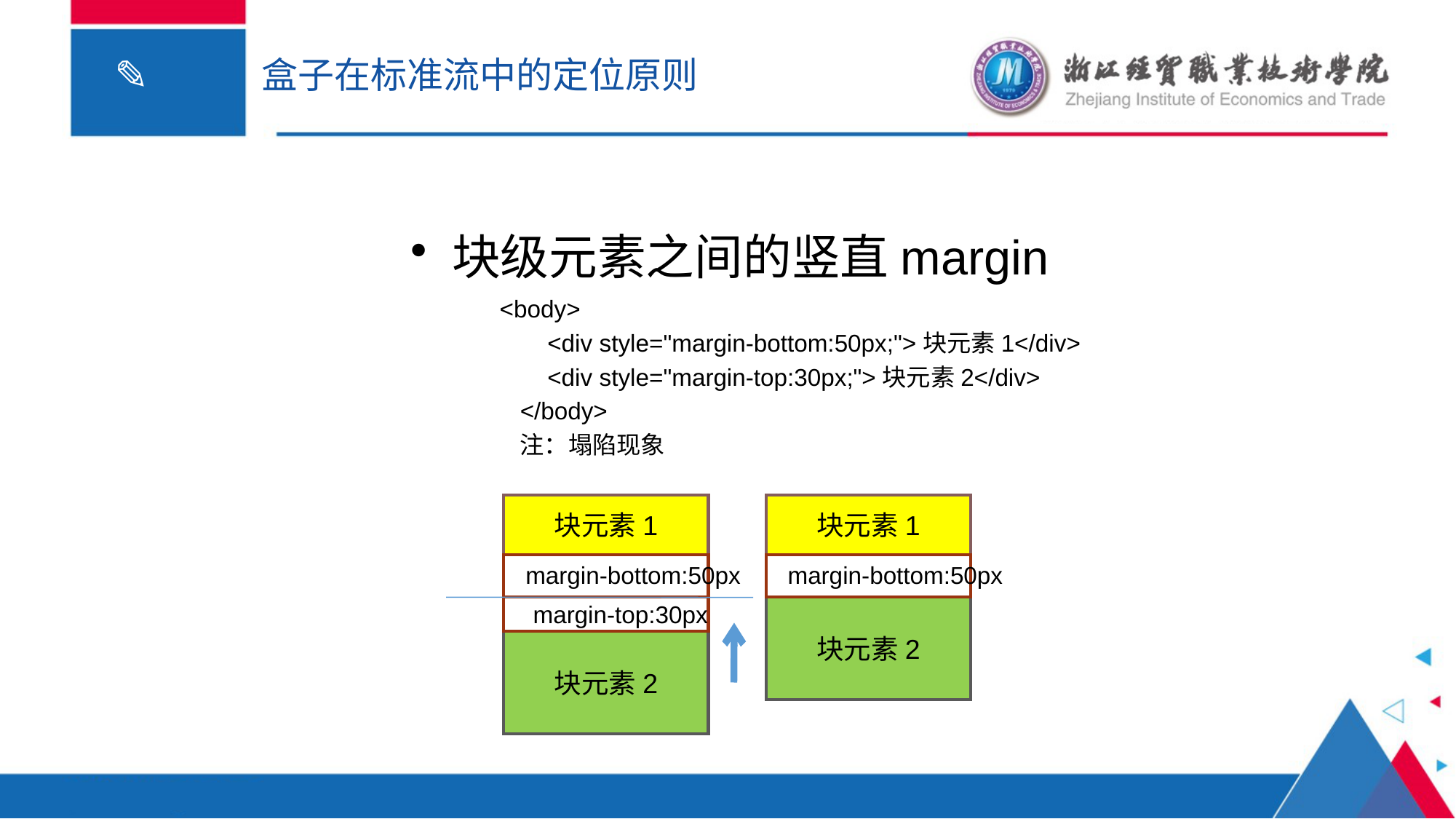

# 盒子在标准流中的定位原则
块级元素之间的竖直margin
	<body>
	<div style="margin-bottom:50px;">块元素1</div>
	<div style="margin-top:30px;">块元素2</div>
</body>
注：塌陷现象

块元素1
块元素1
margin-bottom:50px
margin-bottom:50px

margin-top:30px

块元素2
块元素2